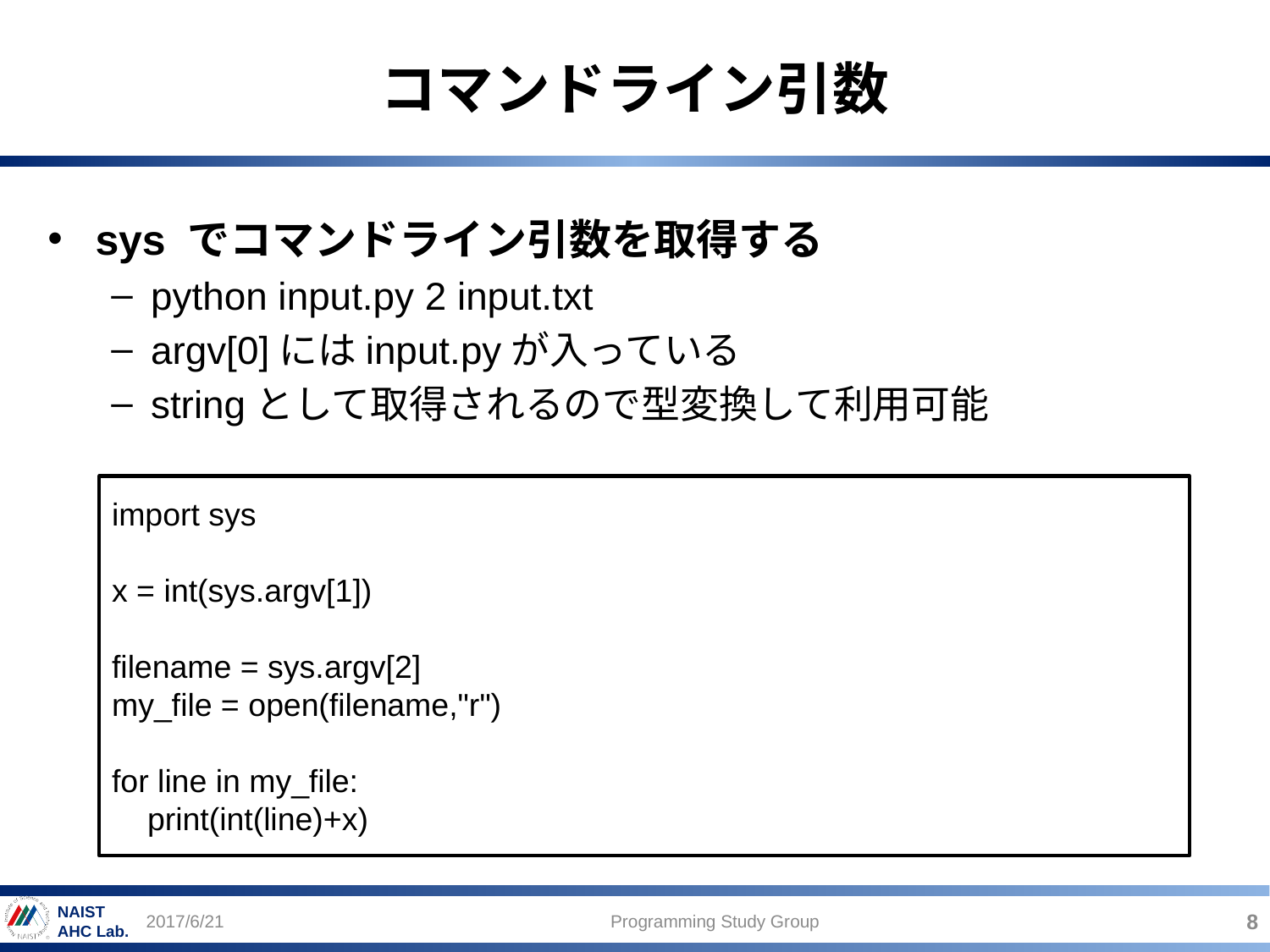

# コマンドライン引数
sys でコマンドライン引数を取得する
python input.py 2 input.txt
argv[0]にはinput.pyが入っている
stringとして取得されるので型変換して利用可能
import sys

x = int(sys.argv[1])

filename = sys.argv[2]
my_file = open(filename,"r")

for line in my_file:
    print(int(line)+x)
2017/6/21
Programming Study Group
8